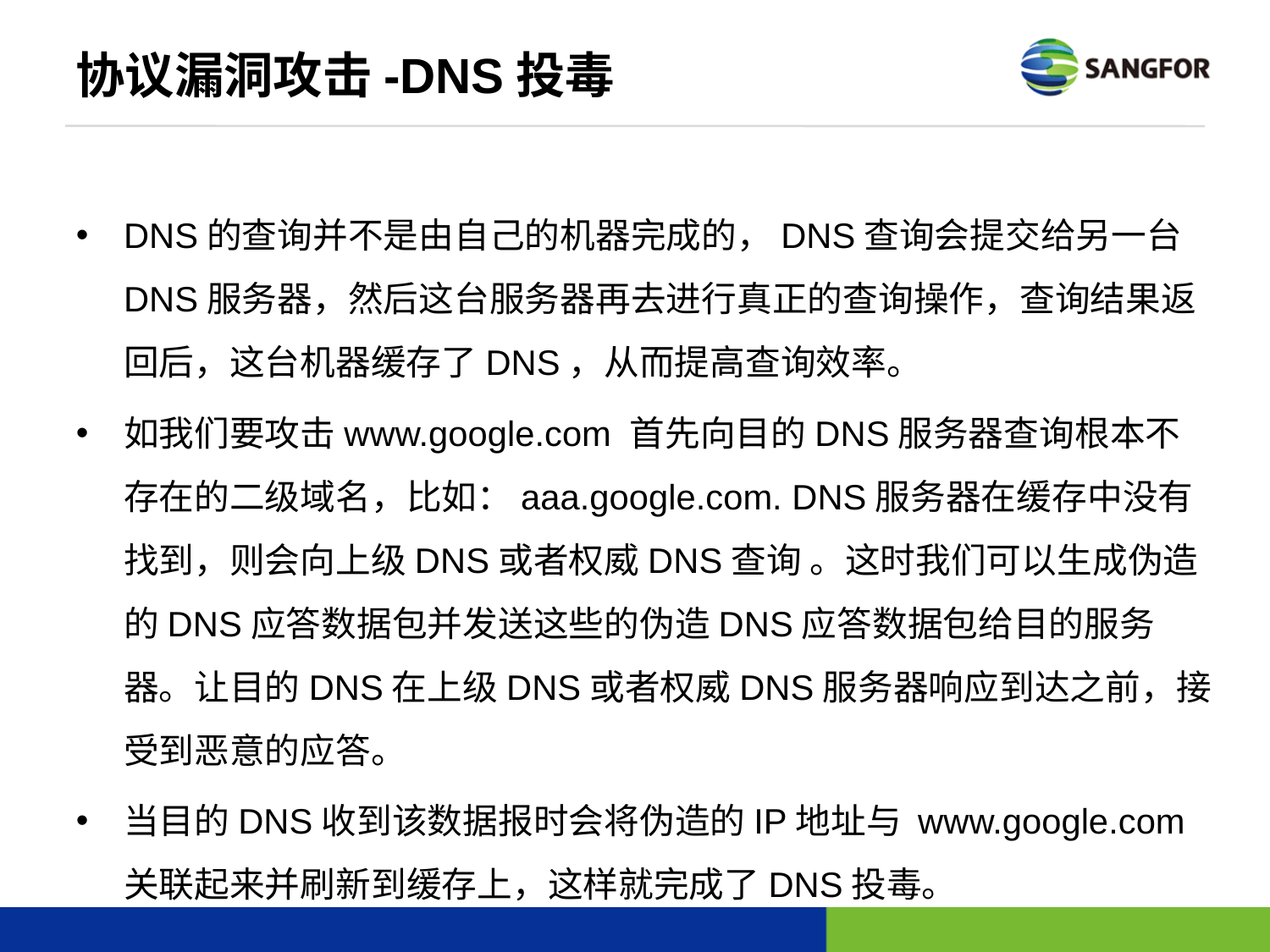

# 协议漏洞攻击-DNS投毒
DNS的查询并不是由自己的机器完成的，DNS查询会提交给另一台DNS服务器，然后这台服务器再去进行真正的查询操作，查询结果返回后，这台机器缓存了DNS，从而提高查询效率。
如我们要攻击www.google.com 首先向目的DNS服务器查询根本不存在的二级域名，比如：aaa.google.com. DNS服务器在缓存中没有找到，则会向上级DNS或者权威DNS查询 。这时我们可以生成伪造的DNS应答数据包并发送这些的伪造DNS应答数据包给目的服务器。让目的DNS在上级DNS或者权威DNS服务器响应到达之前，接受到恶意的应答。
当目的DNS收到该数据报时会将伪造的IP地址与 www.google.com关联起来并刷新到缓存上，这样就完成了DNS投毒。